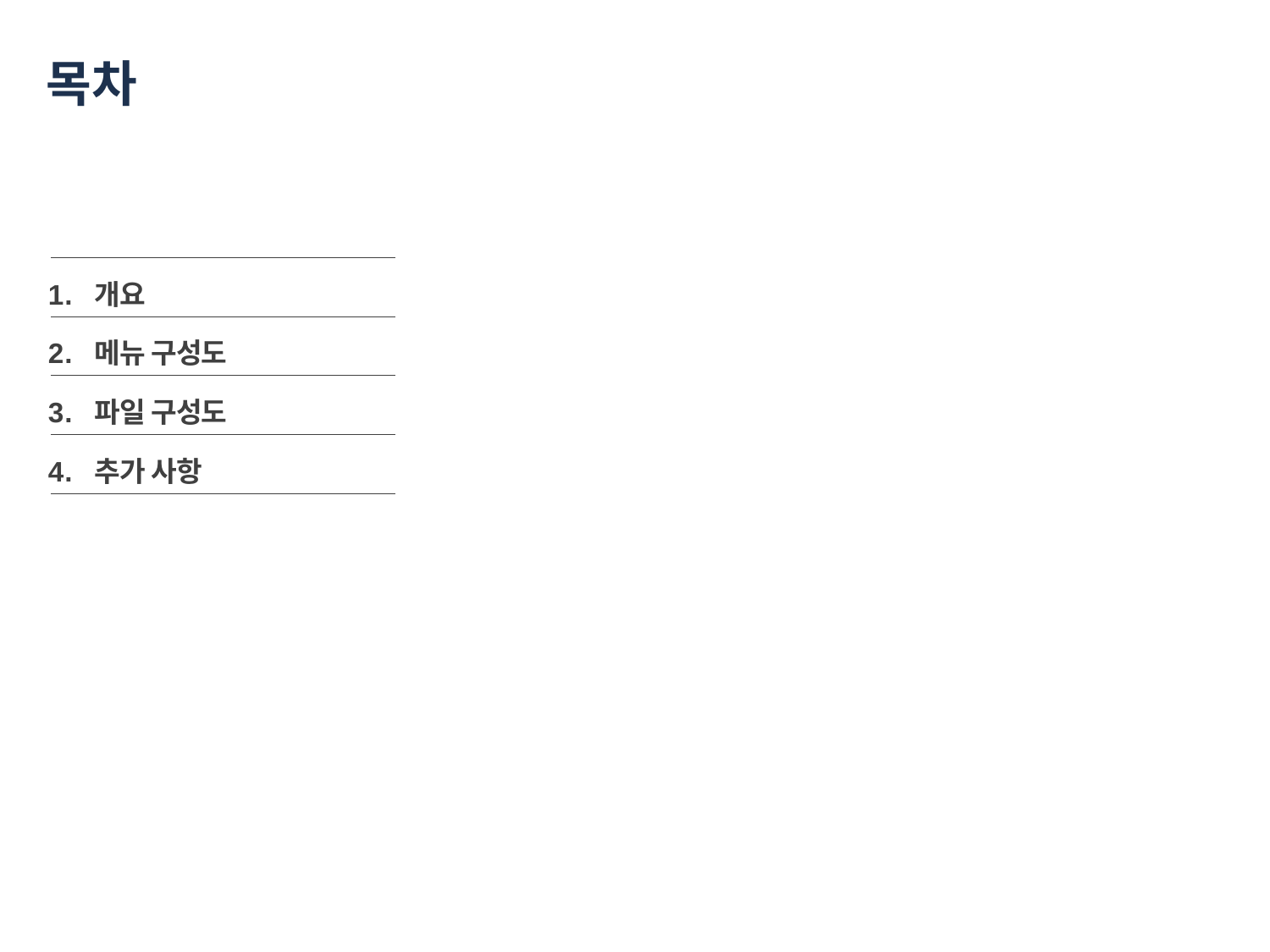

# 목차
개요
메뉴 구성도
파일 구성도
추가 사항